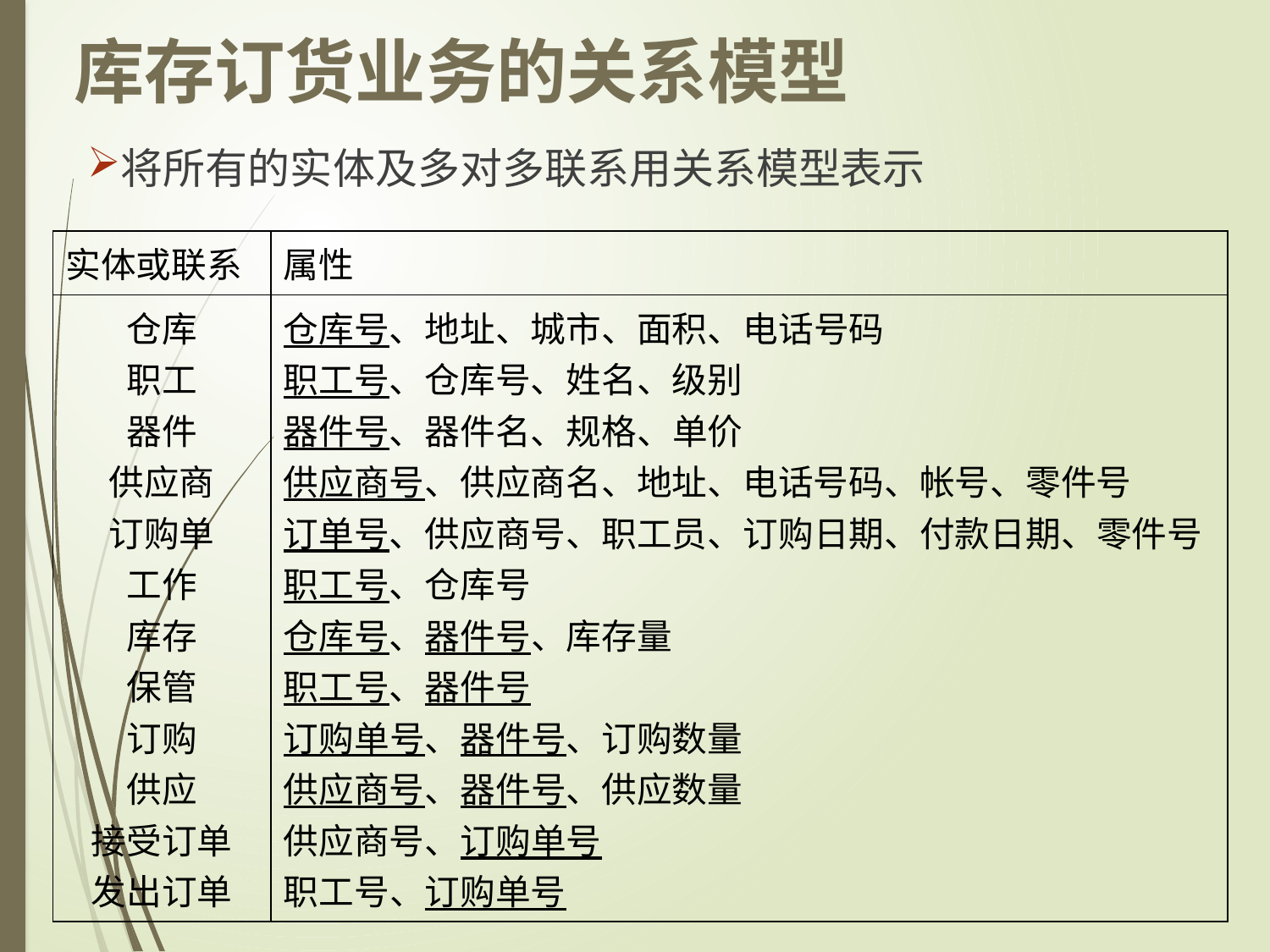

库存订货业务的关系模型
将所有的实体及多对多联系用关系模型表示
| 实体或联系 | 属性 |
| --- | --- |
| 仓库 职工 器件 供应商 订购单 工作 库存 保管 订购 供应 接受订单 发出订单 | 仓库号、地址、城市、面积、电话号码 职工号、仓库号、姓名、级别 器件号、器件名、规格、单价 供应商号、供应商名、地址、电话号码、帐号、零件号 订单号、供应商号、职工员、订购日期、付款日期、零件号 职工号、仓库号 仓库号、器件号、库存量 职工号、器件号 订购单号、器件号、订购数量 供应商号、器件号、供应数量 供应商号、订购单号 职工号、订购单号 |